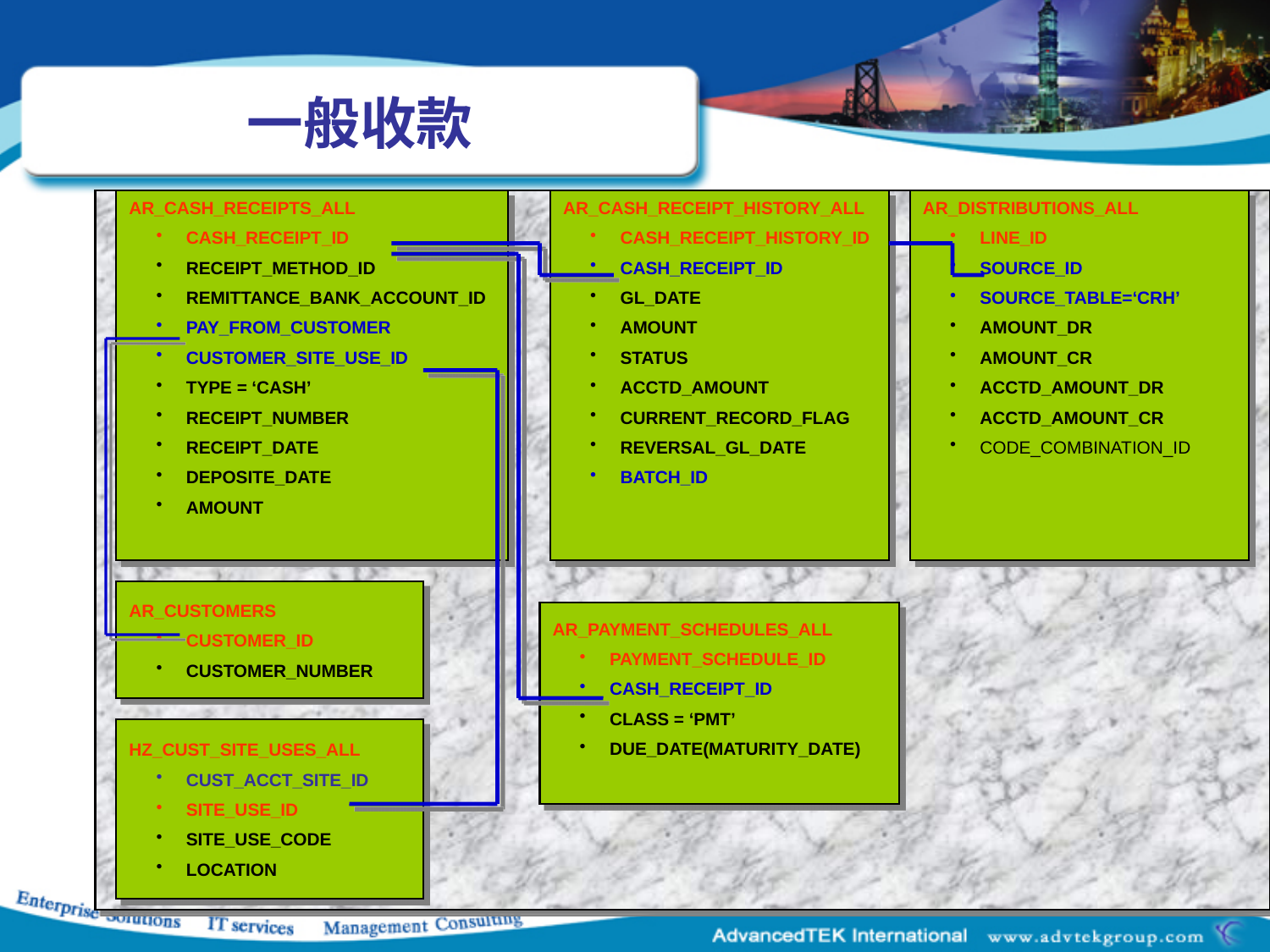

# 一般收款

AR_CASH_RECEIPTS_ALL
CASH_RECEIPT_ID
RECEIPT_METHOD_ID
REMITTANCE_BANK_ACCOUNT_ID
PAY_FROM_CUSTOMER
CUSTOMER_SITE_USE_ID
TYPE = ‘CASH’
RECEIPT_NUMBER
RECEIPT_DATE
DEPOSITE_DATE
AMOUNT
AR_CASH_RECEIPT_HISTORY_ALL
CASH_RECEIPT_HISTORY_ID
CASH_RECEIPT_ID
GL_DATE
AMOUNT
STATUS
ACCTD_AMOUNT
CURRENT_RECORD_FLAG
REVERSAL_GL_DATE
BATCH_ID
AR_DISTRIBUTIONS_ALL
LINE_ID
SOURCE_ID
SOURCE_TABLE=‘CRH’
AMOUNT_DR
AMOUNT_CR
ACCTD_AMOUNT_DR
ACCTD_AMOUNT_CR
CODE_COMBINATION_ID

AR_CUSTOMERS
CUSTOMER_ID
CUSTOMER_NUMBER
AR_PAYMENT_SCHEDULES_ALL
PAYMENT_SCHEDULE_ID
CASH_RECEIPT_ID
CLASS = ‘PMT’
DUE_DATE(MATURITY_DATE)

HZ_CUST_SITE_USES_ALL
CUST_ACCT_SITE_ID
SITE_USE_ID
SITE_USE_CODE
LOCATION